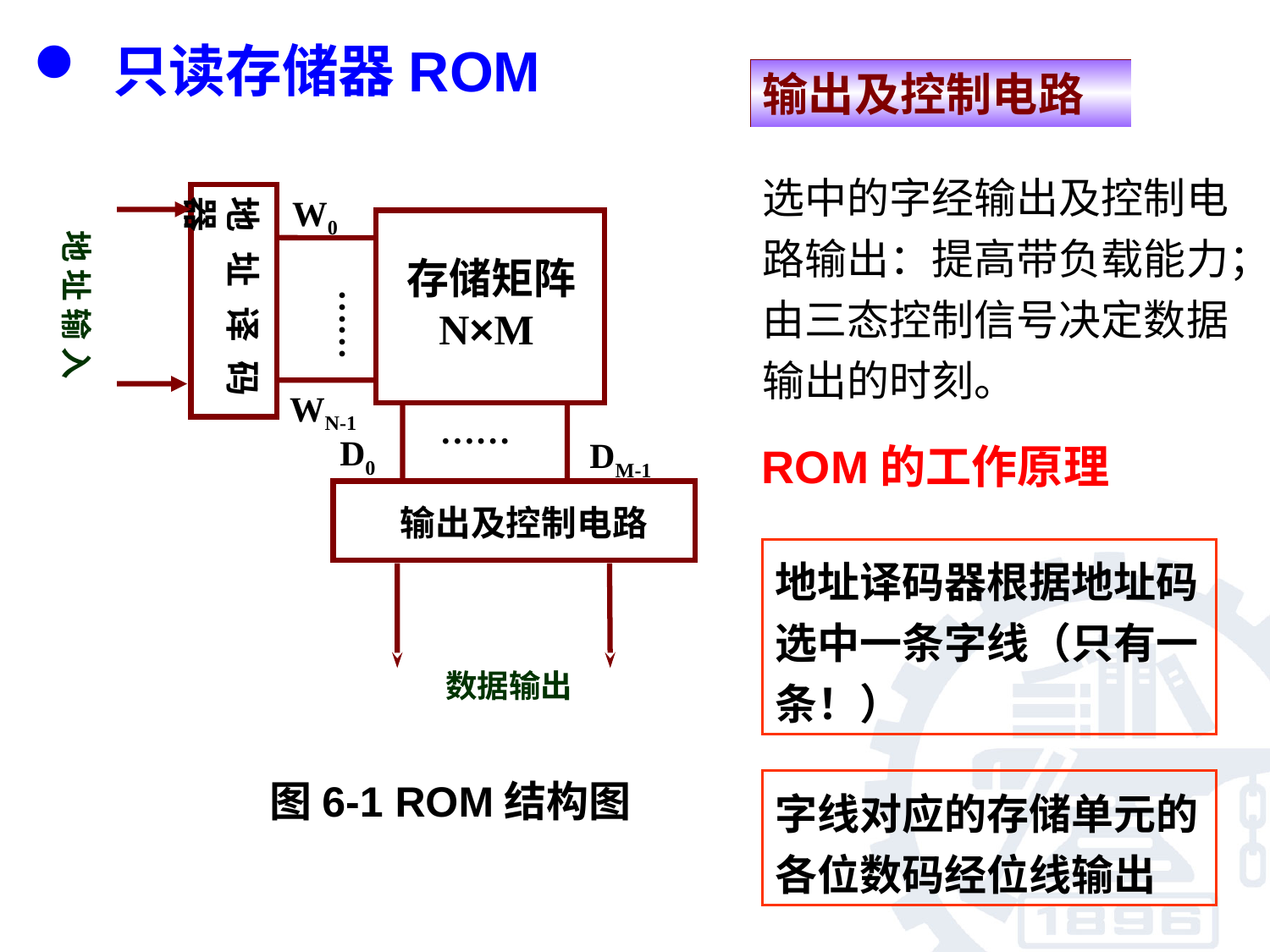

只读存储器ROM
输出及控制电路
选中的字经输出及控制电路输出：提高带负载能力；由三态控制信号决定数据输出的时刻。

地 址 译 码 器

地 址 输 入

W0

……

WN-1

存储矩阵
   N×M
……

D0
DM-1
ROM的工作原理

    输出及控制电路
地址译码器根据地址码选中一条字线（只有一条！）

 数据输出
图6-1 ROM结构图
字线对应的存储单元的各位数码经位线输出